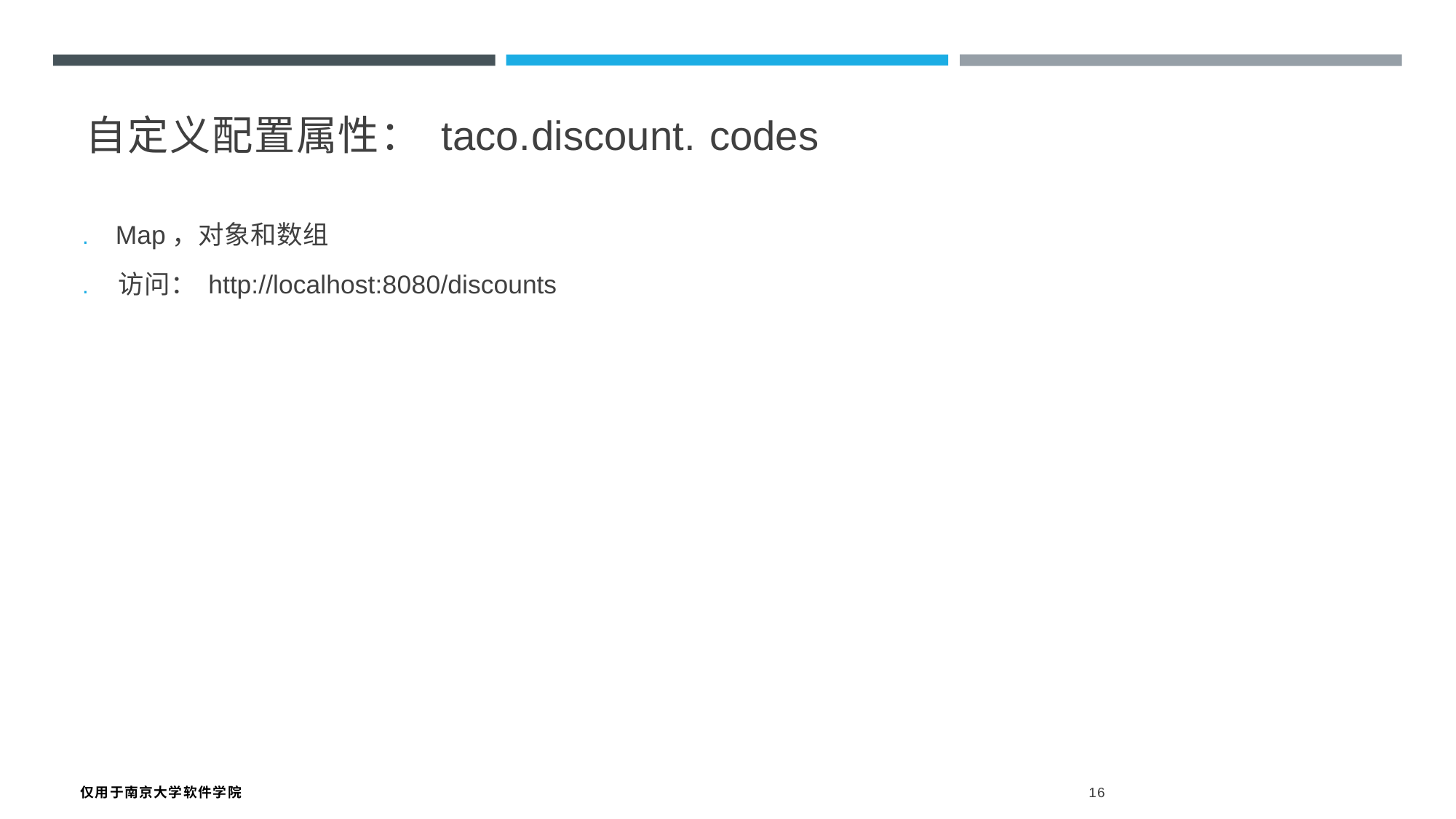

自定义配置属性： taco.discount. codes

.    Map，对象和数组

.   访问： http://localhost:8080/discounts

仅用于南京大学软件学院                                                                                                                                                                                                                                                                                16